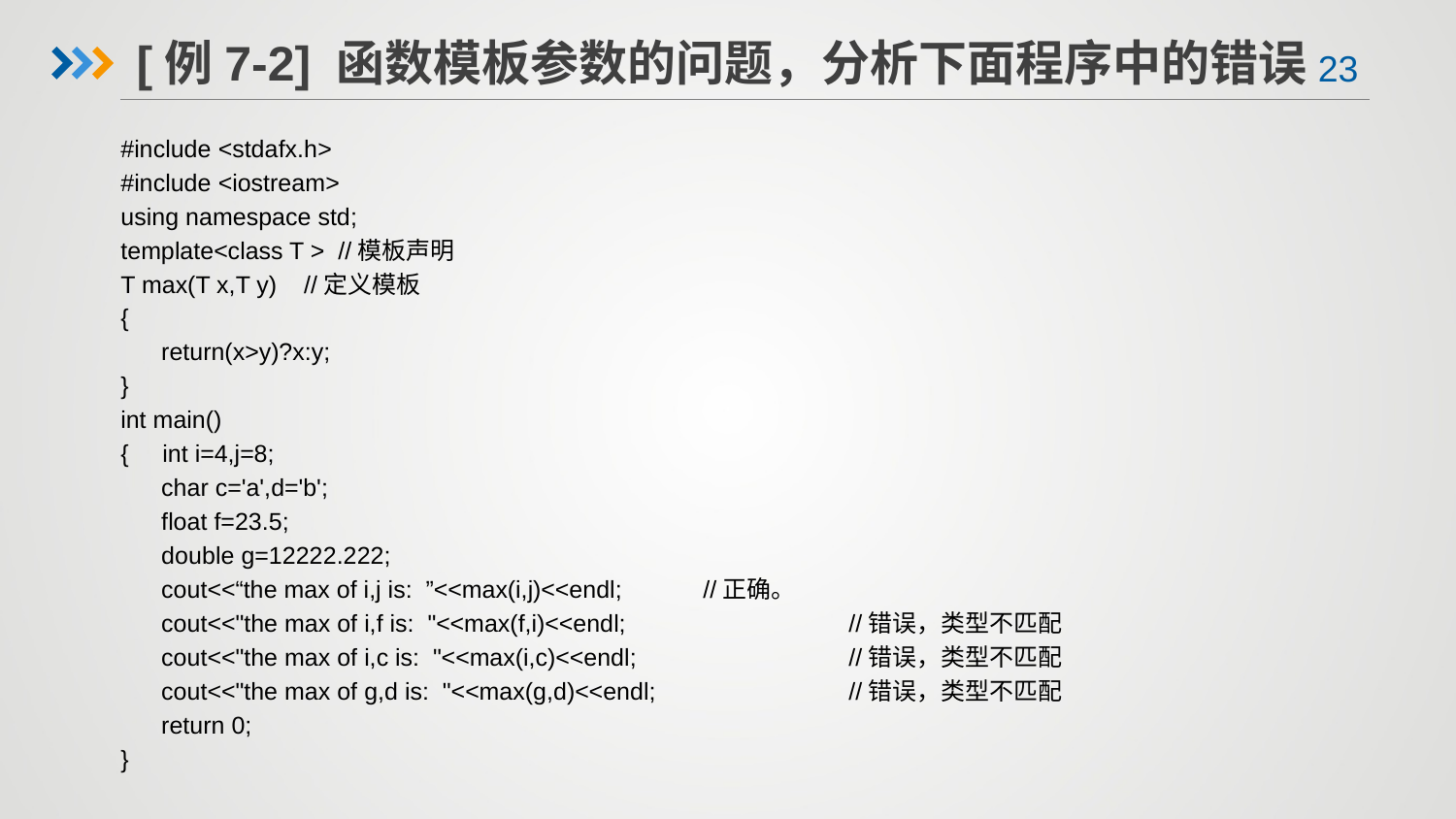

[例7-2] 函数模板参数的问题，分析下面程序中的错误
#include <stdafx.h>
#include <iostream>
using namespace std;
template<class T >  //模板声明
T max(T x,T y)    //定义模板
{
      return(x>y)?x:y;
}
int main()
{     int i=4,j=8;
      char c='a',d='b';
      float f=23.5;
      double g=12222.222;
      cout<<“the max of i,j is:  ”<<max(i,j)<<endl;   	//正确。
      cout<<"the max of i,f is:  "<<max(f,i)<<endl;		//错误，类型不匹配
      cout<<"the max of i,c is:  "<<max(i,c)<<endl;		//错误，类型不匹配
      cout<<"the max of g,d is:  "<<max(g,d)<<endl;          	//错误，类型不匹配
      return 0;
}